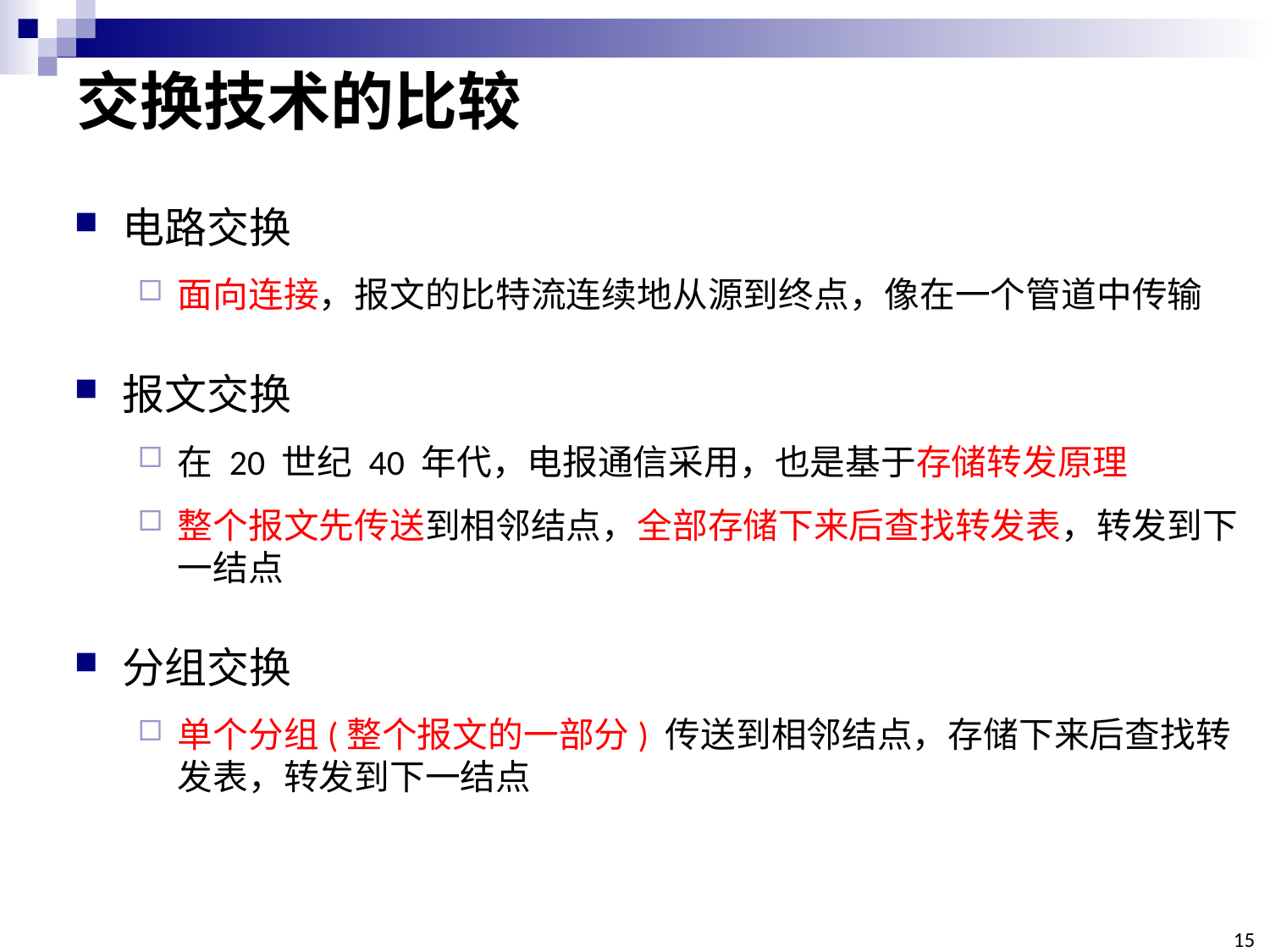

# 交换技术的比较
电路交换
面向连接，报文的比特流连续地从源到终点，像在一个管道中传输
报文交换
在 20 世纪 40 年代，电报通信采用，也是基于存储转发原理
整个报文先传送到相邻结点，全部存储下来后查找转发表，转发到下一结点
分组交换
单个分组(整个报文的一部分) 传送到相邻结点，存储下来后查找转发表，转发到下一结点
15